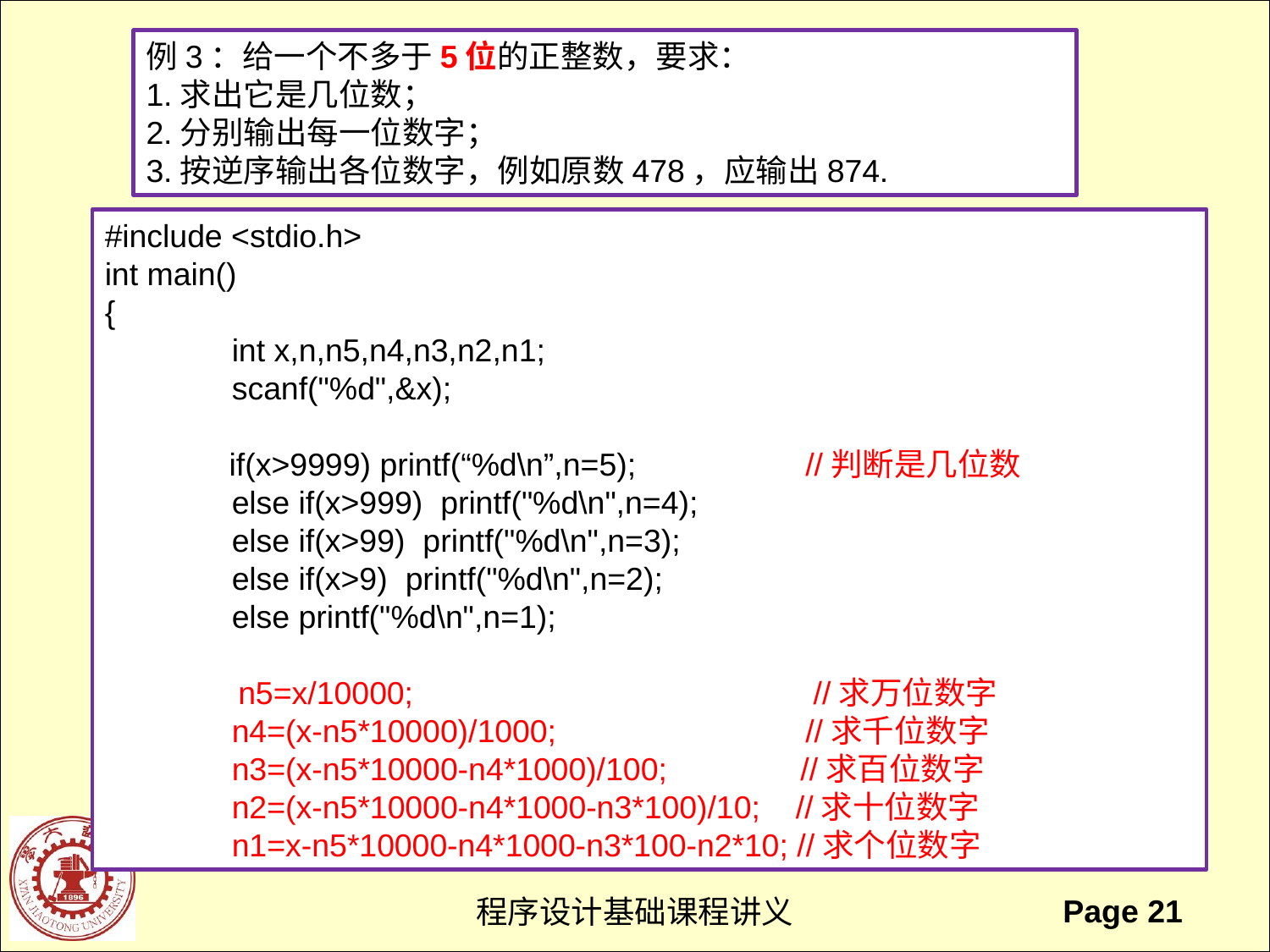

例3：给一个不多于5位的正整数，要求：
1.求出它是几位数；
2.分别输出每一位数字；
3.按逆序输出各位数字，例如原数478，应输出874.
#include <stdio.h>
int main()
{
	int x,n,n5,n4,n3,n2,n1;
	scanf("%d",&x);

              if(x>9999) printf(“%d\n”,n=5);                   //判断是几位数
	else if(x>999)  printf("%d\n",n=4);
	else if(x>99)  printf("%d\n",n=3);
	else if(x>9)  printf("%d\n",n=2);
	else printf("%d\n",n=1);

               n5=x/10000;                                             //求万位数字
	n4=(x-n5*10000)/1000;                            //求千位数字
	n3=(x-n5*10000-n4*1000)/100;               //求百位数字
	n2=(x-n5*10000-n4*1000-n3*100)/10;    //求十位数字
	n1=x-n5*10000-n4*1000-n3*100-n2*10; //求个位数字